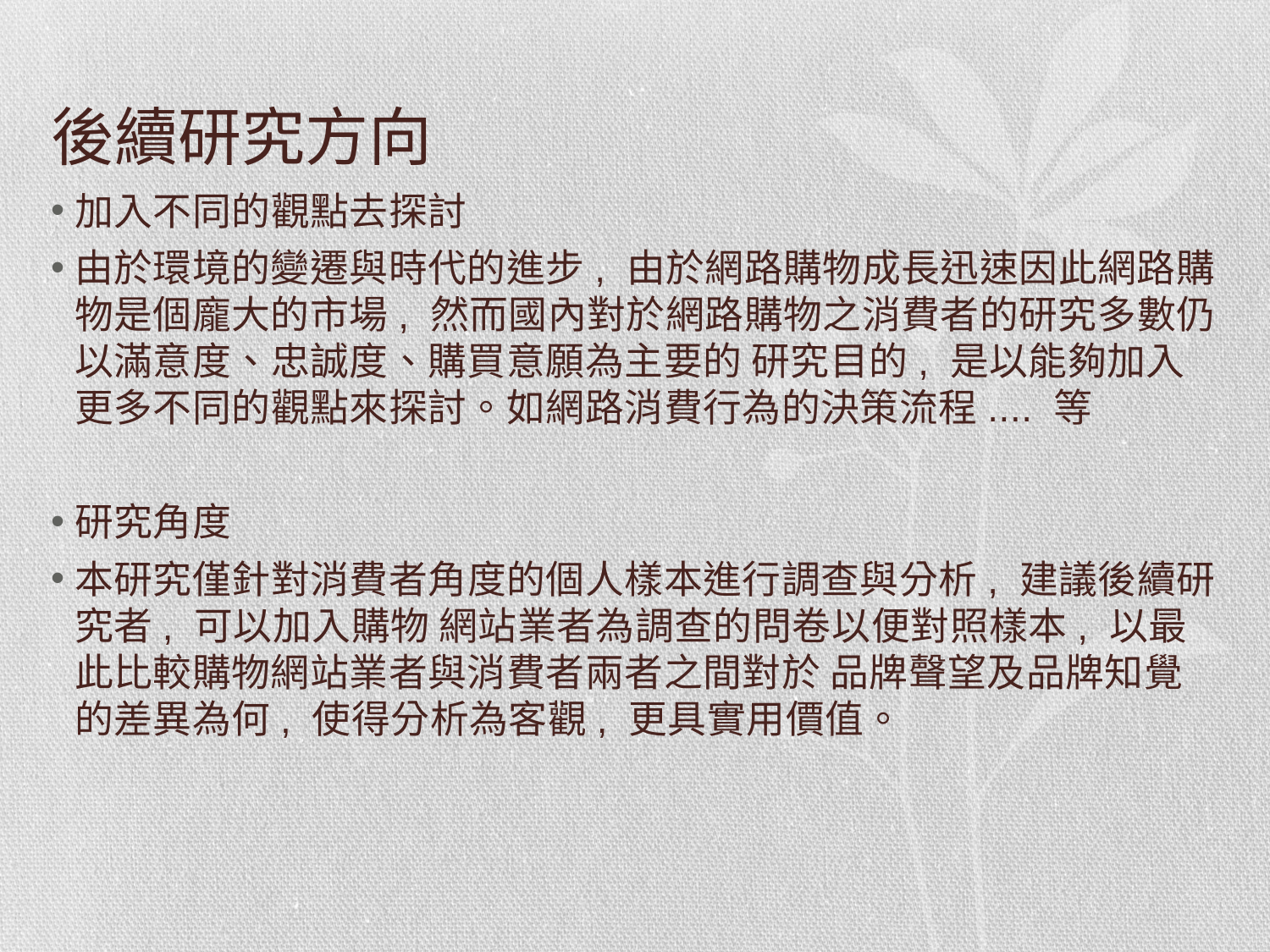

# 後續研究方向
加入不同的觀點去探討
由於環境的變遷與時代的進步, 由於網路購物成長迅速因此網路購物是個龐大的市場, 然而國內對於網路購物之消費者的研究多數仍以滿意度、忠誠度、購買意願為主要的 研究目的, 是以能夠加入更多不同的觀點來探討。如網路消費行為的決策流程.... 等

研究角度
本研究僅針對消費者角度的個人樣本進行調查與分析, 建議後續研究者, 可以加入購物 網站業者為調查的問卷以便對照樣本, 以最此比較購物網站業者與消費者兩者之間對於 品牌聲望及品牌知覺的差異為何, 使得分析為客觀, 更具實用價值。